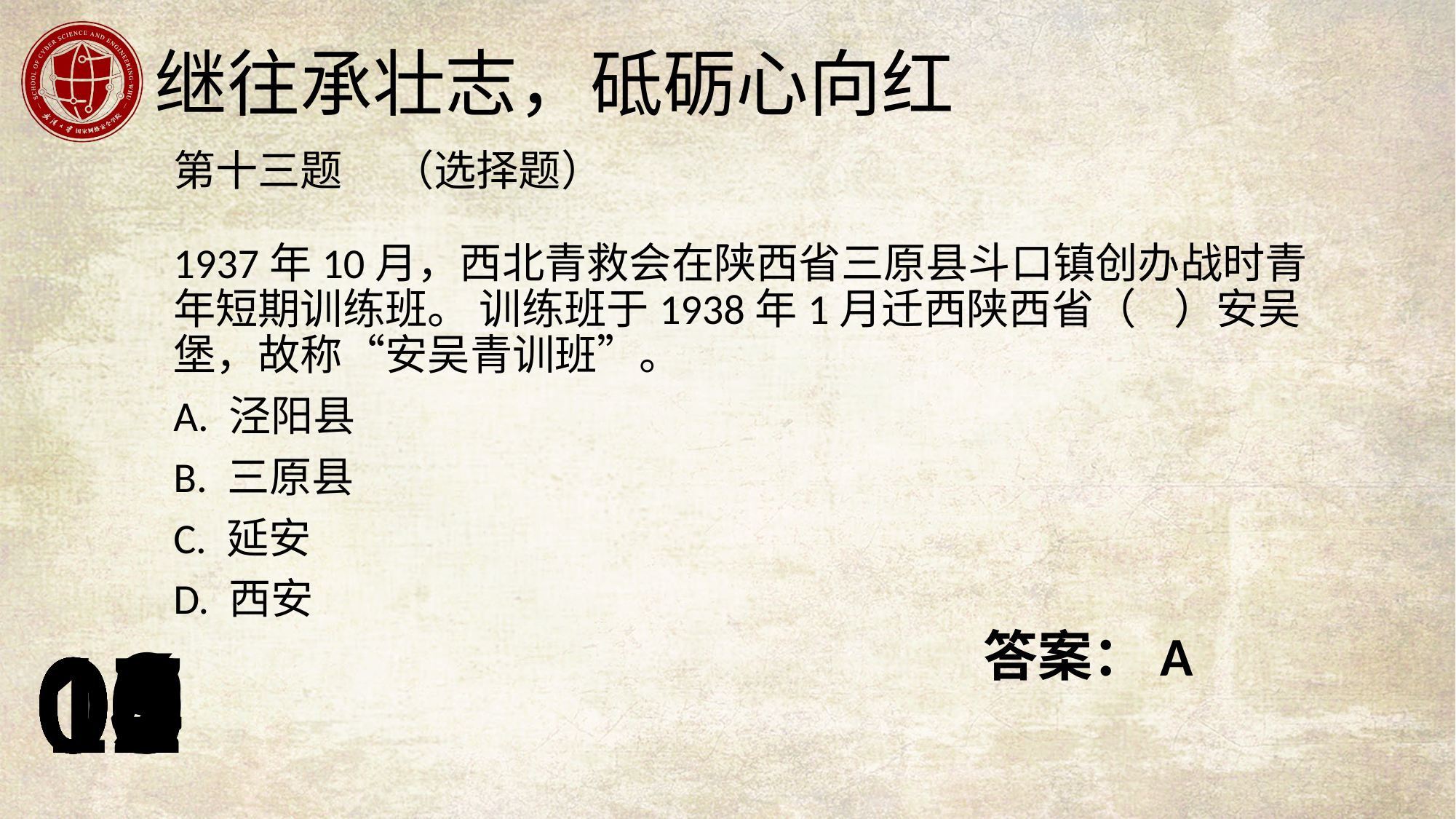

第十三题	（选择题）
1937年10月，西北青救会在陕西省三原县斗口镇创办战时青年短期训练班。 训练班于1938年1月迁西陕西省（    ）安吴堡，故称“安吴青训班”。
A. 泾阳县
B. 三原县
C. 延安
D. 西安
答案：A